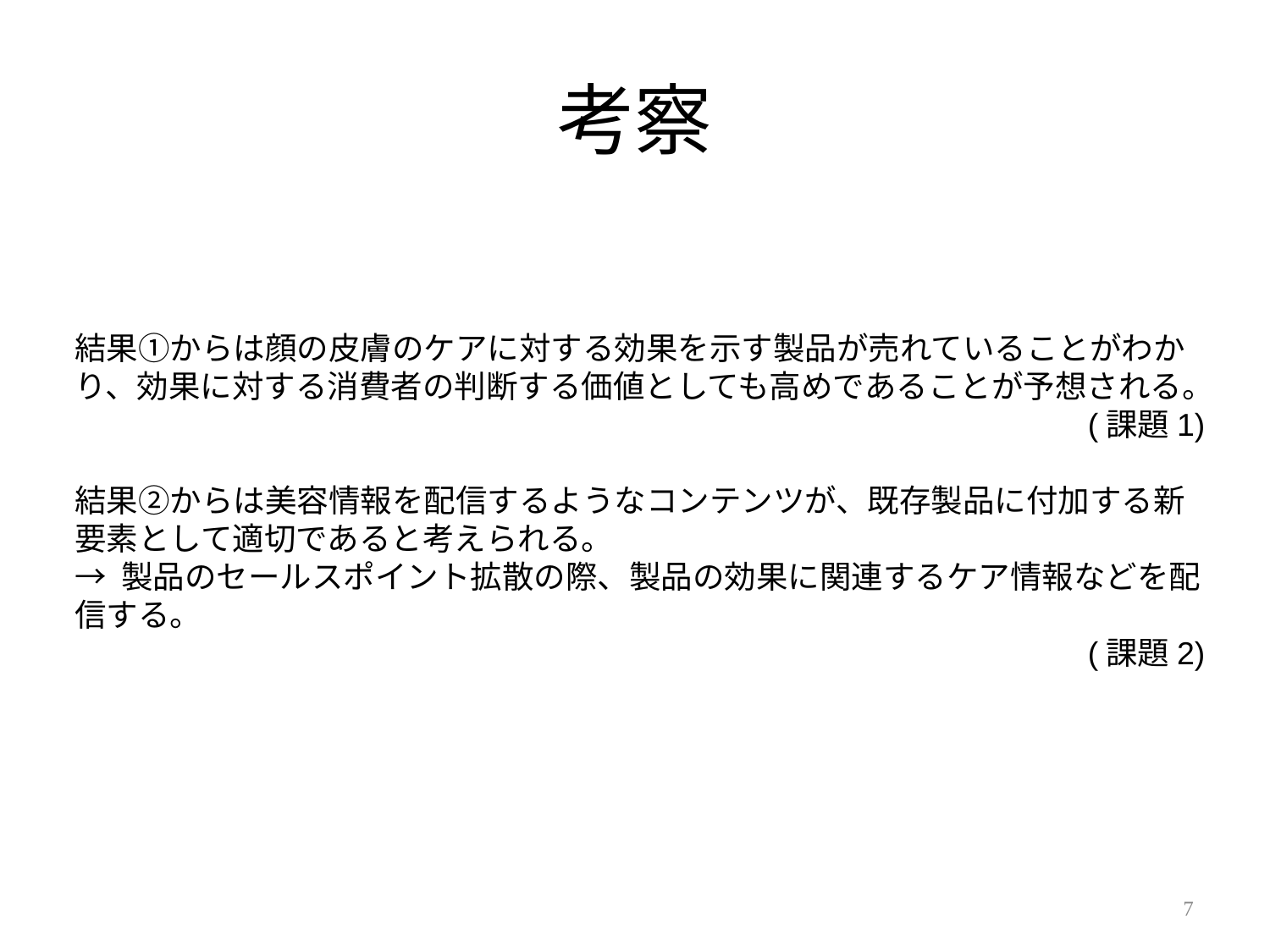

# 考察
結果①からは顔の皮膚のケアに対する効果を示す製品が売れていることがわかり、効果に対する消費者の判断する価値としても高めであることが予想される。
 (課題1)

結果②からは美容情報を配信するようなコンテンツが、既存製品に付加する新要素として適切であると考えられる。
→ 製品のセールスポイント拡散の際、製品の効果に関連するケア情報などを配信する。
(課題2)
7